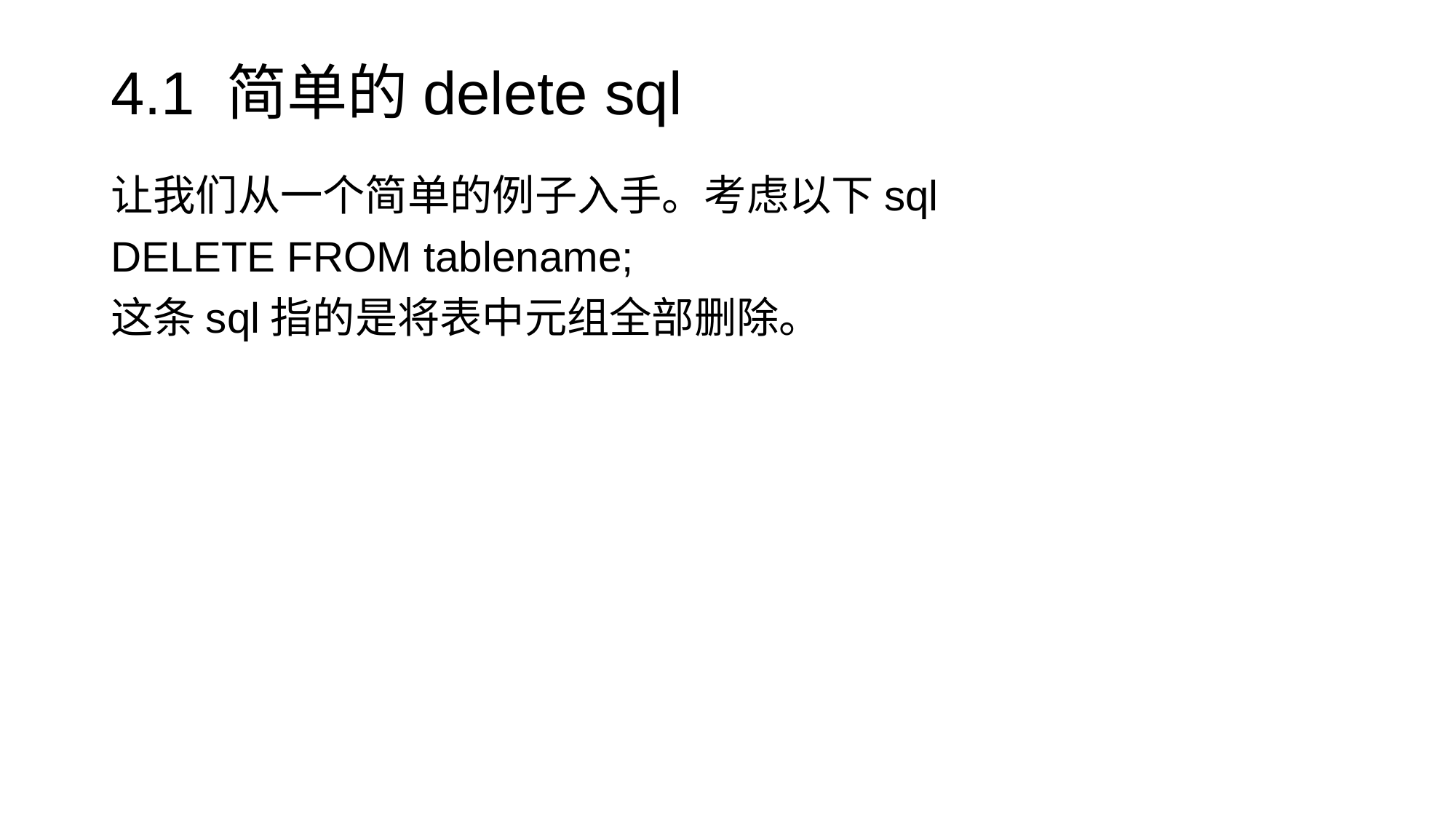

# 4.1 简单的delete sql
让我们从一个简单的例子入手。考虑以下sql
DELETE FROM tablename;
这条sql指的是将表中元组全部删除。